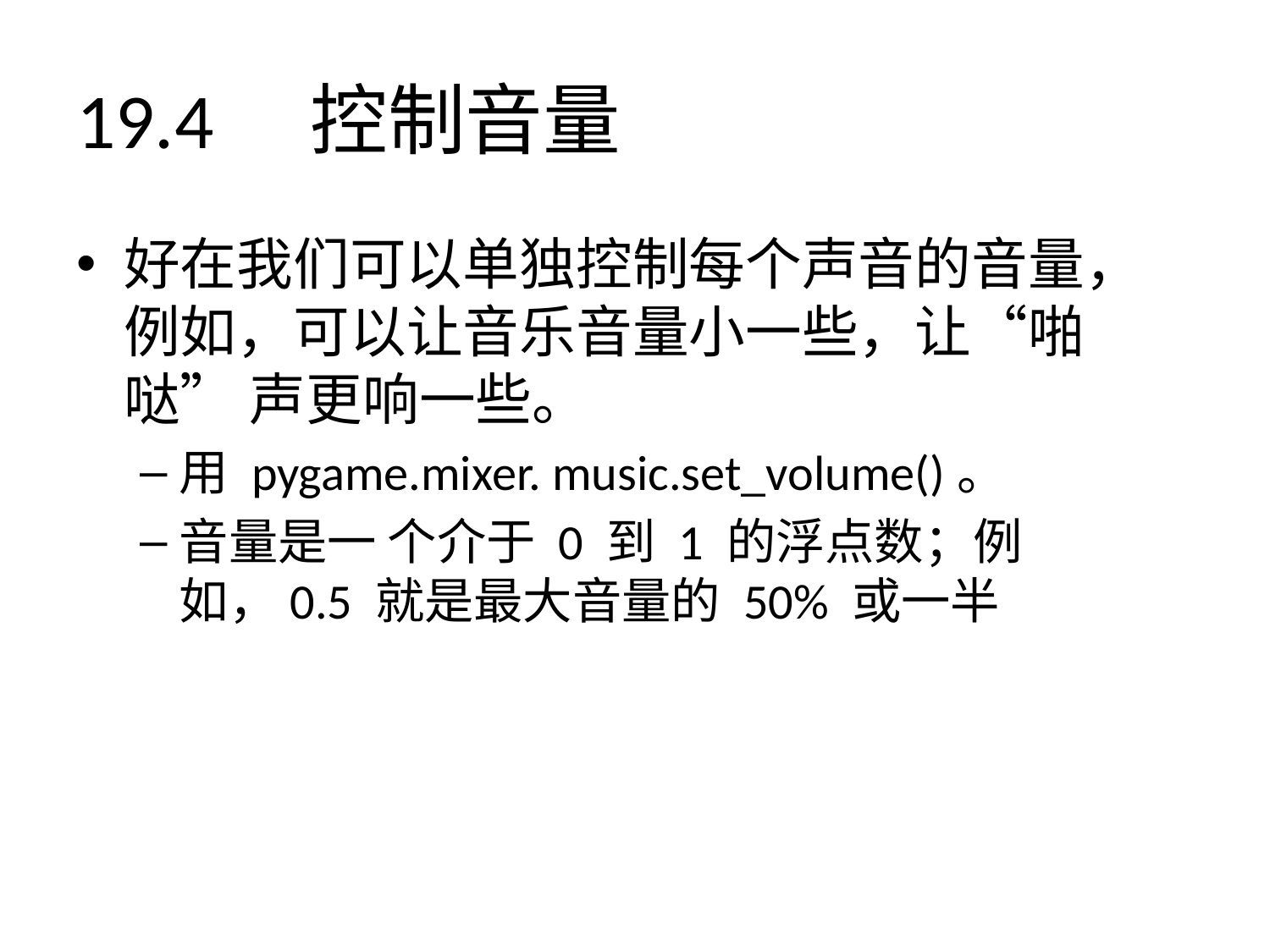

# 19.4　控制音量
好在我们可以单独控制每个声音的音量， 例如，可以让音乐音量小一些，让“啪哒” 声更响一些。
用 pygame.mixer. music.set_volume()。
音量是一 个介于 0 到 1 的浮点数；例如，0.5 就是最大音量的 50% 或一半